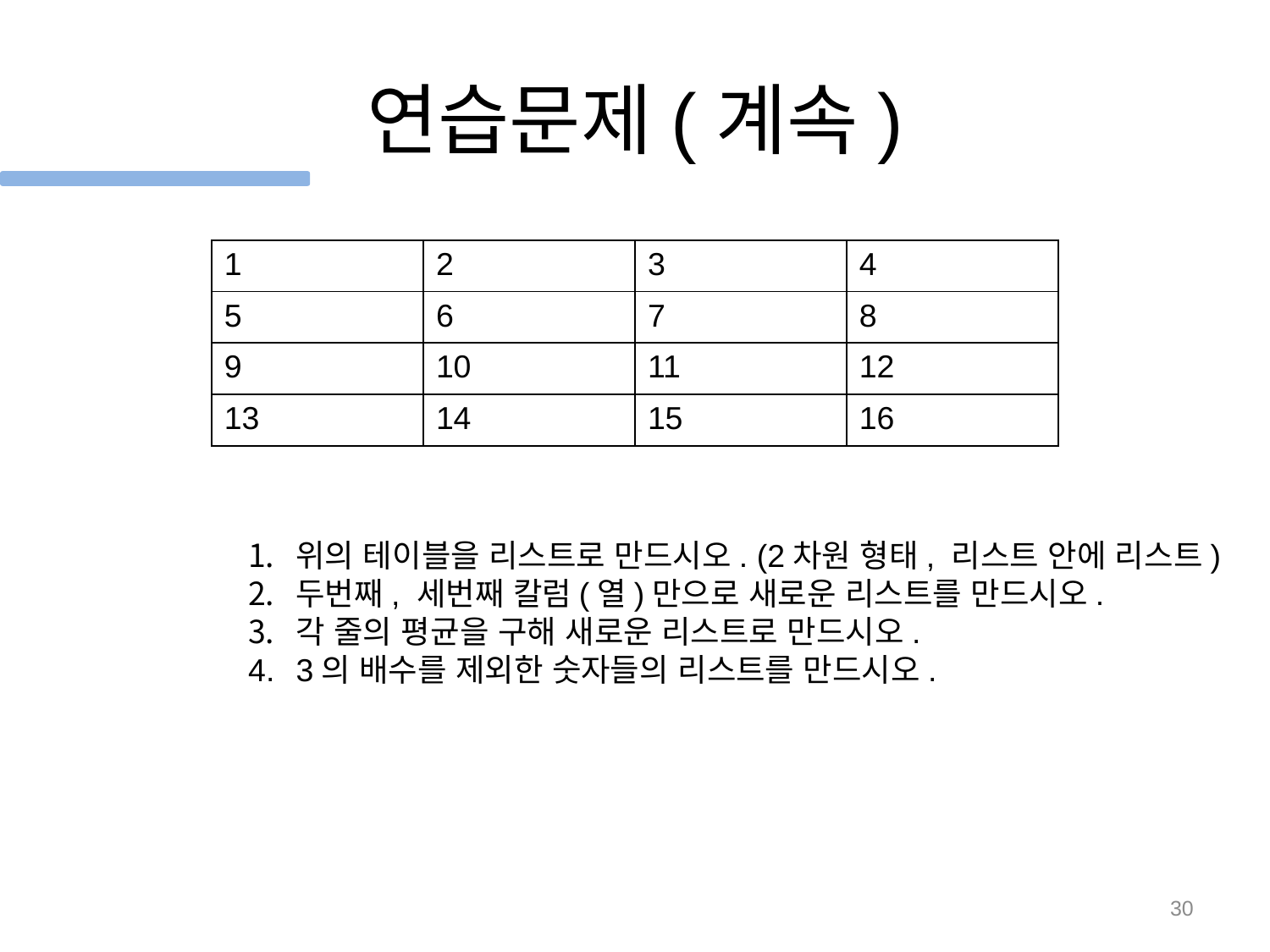

# 연습문제(계속)

| 1 | 2 | 3 | 4 |
| --- | --- | --- | --- |
| 5 | 6 | 7 | 8 |
| 9 | 10 | 11 | 12 |
| 13 | 14 | 15 | 16 |
위의 테이블을 리스트로 만드시오. (2차원 형태, 리스트 안에 리스트)
두번째, 세번째 칼럼(열)만으로 새로운 리스트를 만드시오.
각 줄의 평균을 구해 새로운 리스트로 만드시오.
3의 배수를 제외한 숫자들의 리스트를 만드시오.
30